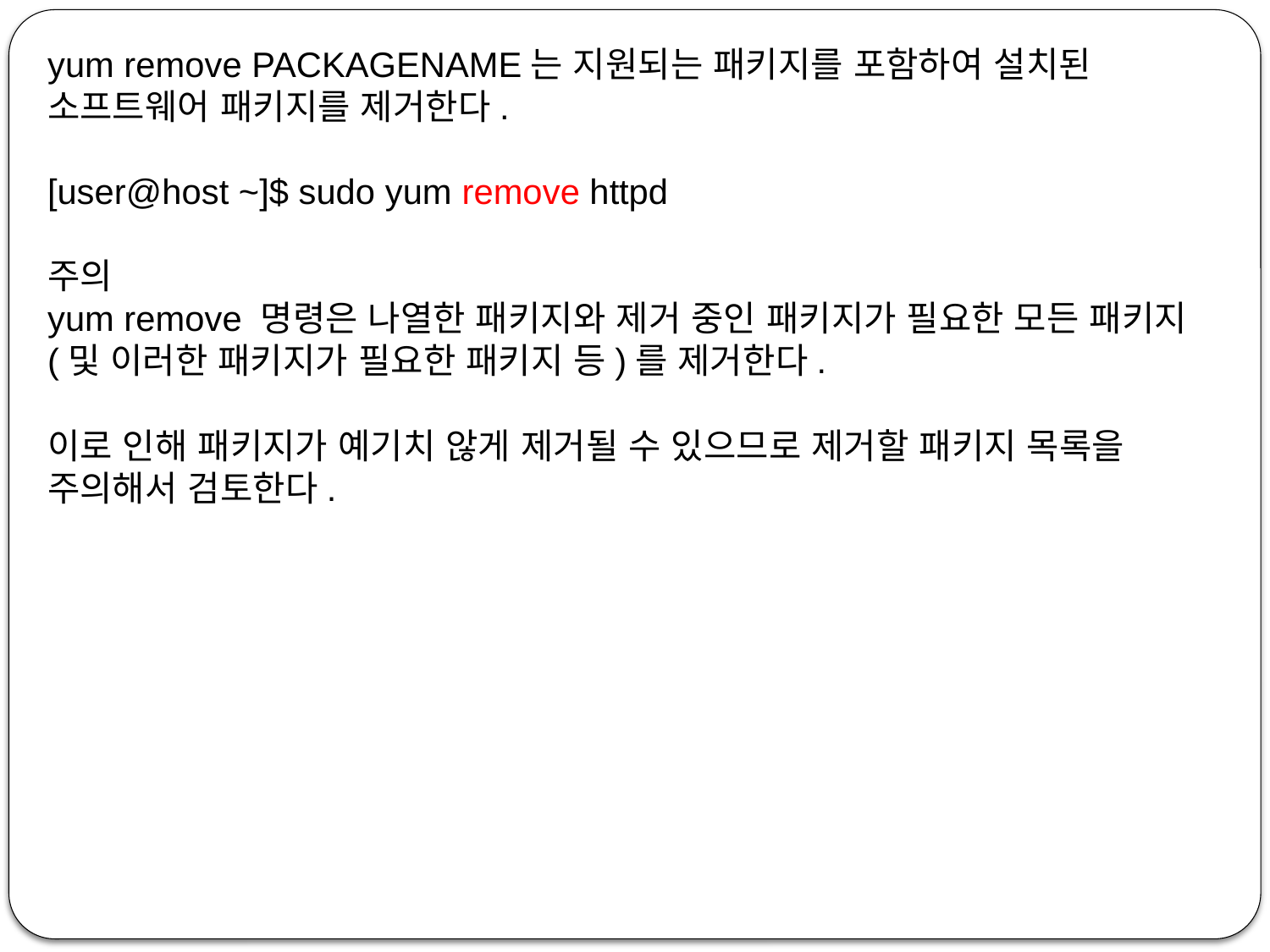

yum remove PACKAGENAME는 지원되는 패키지를 포함하여 설치된 소프트웨어 패키지를 제거한다.

[user@host ~]$ sudo yum remove httpd

주의
yum remove 명령은 나열한 패키지와 제거 중인 패키지가 필요한 모든 패키지(및 이러한 패키지가 필요한 패키지 등)를 제거한다.

이로 인해 패키지가 예기치 않게 제거될 수 있으므로 제거할 패키지 목록을 주의해서 검토한다.